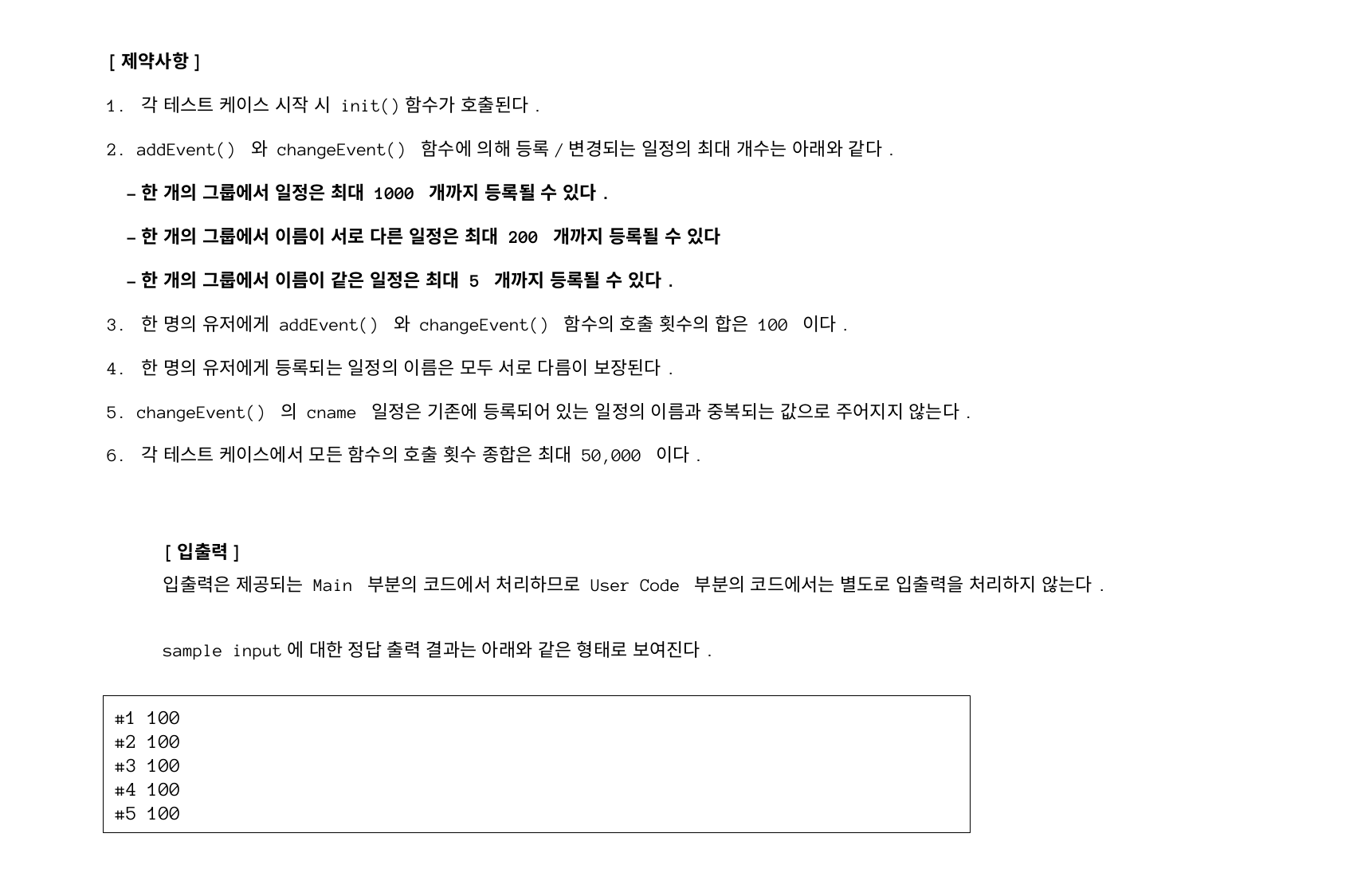

[제약사항]
1. 각 테스트 케이스 시작 시 init()함수가 호출된다.
2. addEvent() 와 changeEvent() 함수에 의해 등록/변경되는 일정의 최대 개수는 아래와 같다.
  -한 개의 그룹에서 일정은 최대 1000 개까지 등록될 수 있다.
  -한 개의 그룹에서 이름이 서로 다른 일정은 최대 200 개까지 등록될 수 있다
  -한 개의 그룹에서 이름이 같은 일정은 최대 5 개까지 등록될 수 있다.
3. 한 명의 유저에게 addEvent() 와 changeEvent() 함수의 호출 횟수의 합은 100 이다.
4. 한 명의 유저에게 등록되는 일정의 이름은 모두 서로 다름이 보장된다.
5. changeEvent() 의 cname 일정은 기존에 등록되어 있는 일정의 이름과 중복되는 값으로 주어지지 않는다.
6. 각 테스트 케이스에서 모든 함수의 호출 횟수 종합은 최대 50,000 이다.
[입출력]
입출력은 제공되는 Main 부분의 코드에서 처리하므로 User Code 부분의 코드에서는 별도로 입출력을 처리하지 않는다.

sample input에 대한 정답 출력 결과는 아래와 같은 형태로 보여진다.
#1 100
#2 100
#3 100
#4 100
#5 100